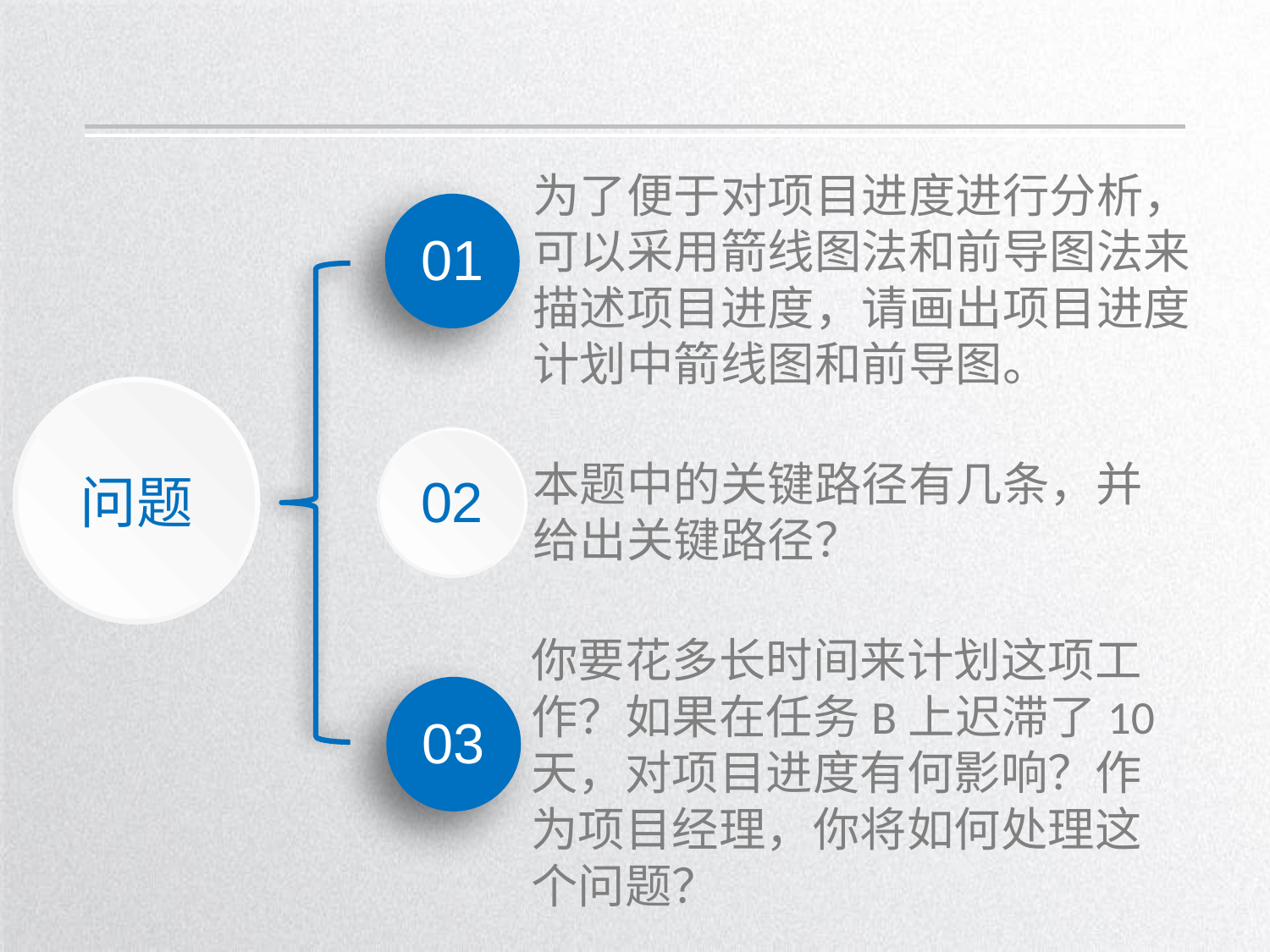

为了便于对项目进度进行分析，可以采用箭线图法和前导图法来描述项目进度，请画出项目进度计划中箭线图和前导图。

01

问题

02
本题中的关键路径有几条，并给出关键路径？
你要花多长时间来计划这项工作？如果在任务B上迟滞了10天，对项目进度有何影响？作为项目经理，你将如何处理这个问题？

03